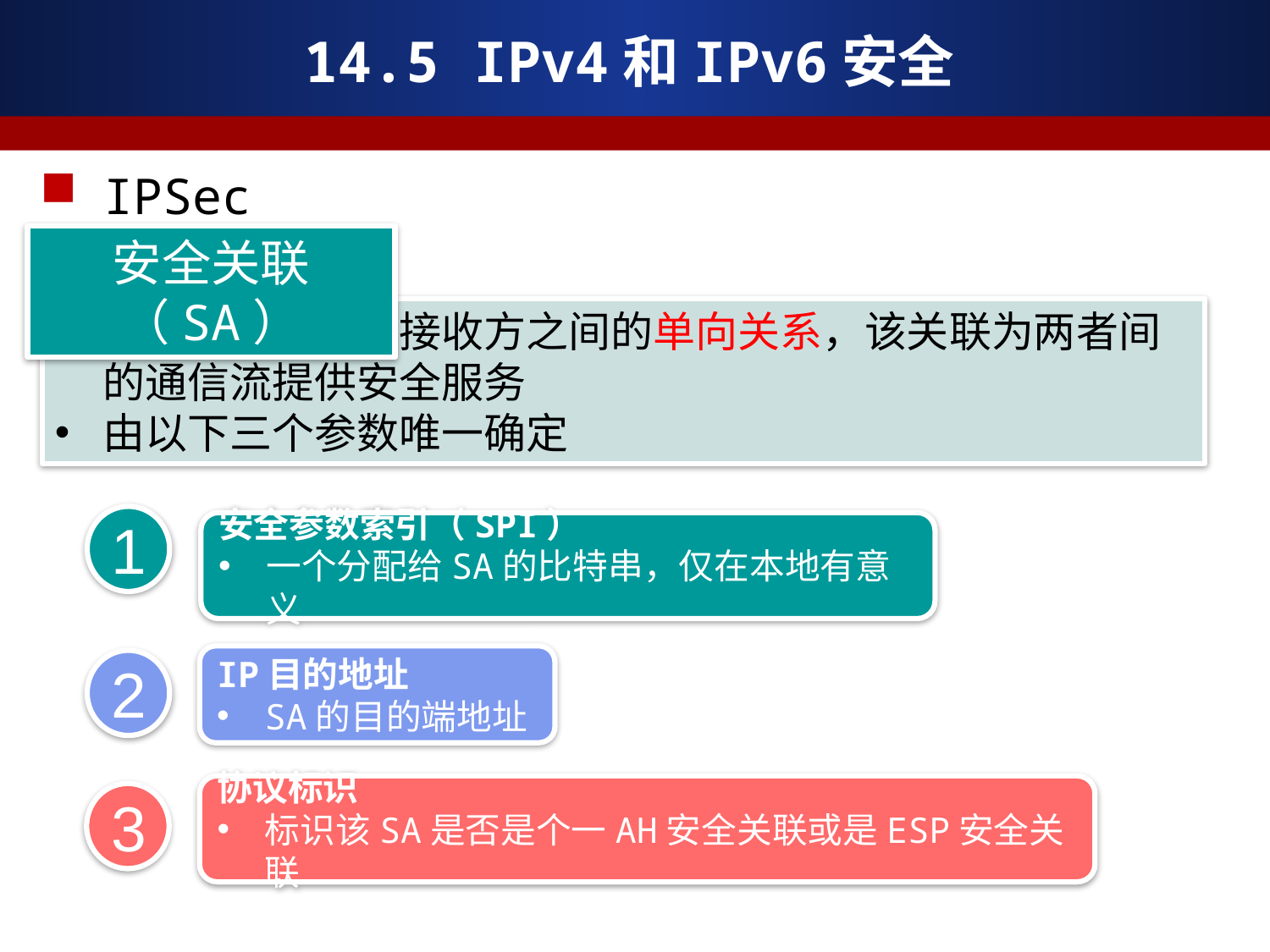

# 14.5 IPv4和IPv6安全
IPSec
安全关联（SA）
关联是发送方和接收方之间的单向关系，该关联为两者间的通信流提供安全服务
由以下三个参数唯一确定
1
安全参数索引（SPI）
一个分配给SA的比特串，仅在本地有意义
IP目的地址
SA的目的端地址
2
协议标识
标识该SA是否是个一AH安全关联或是ESP安全关联
3